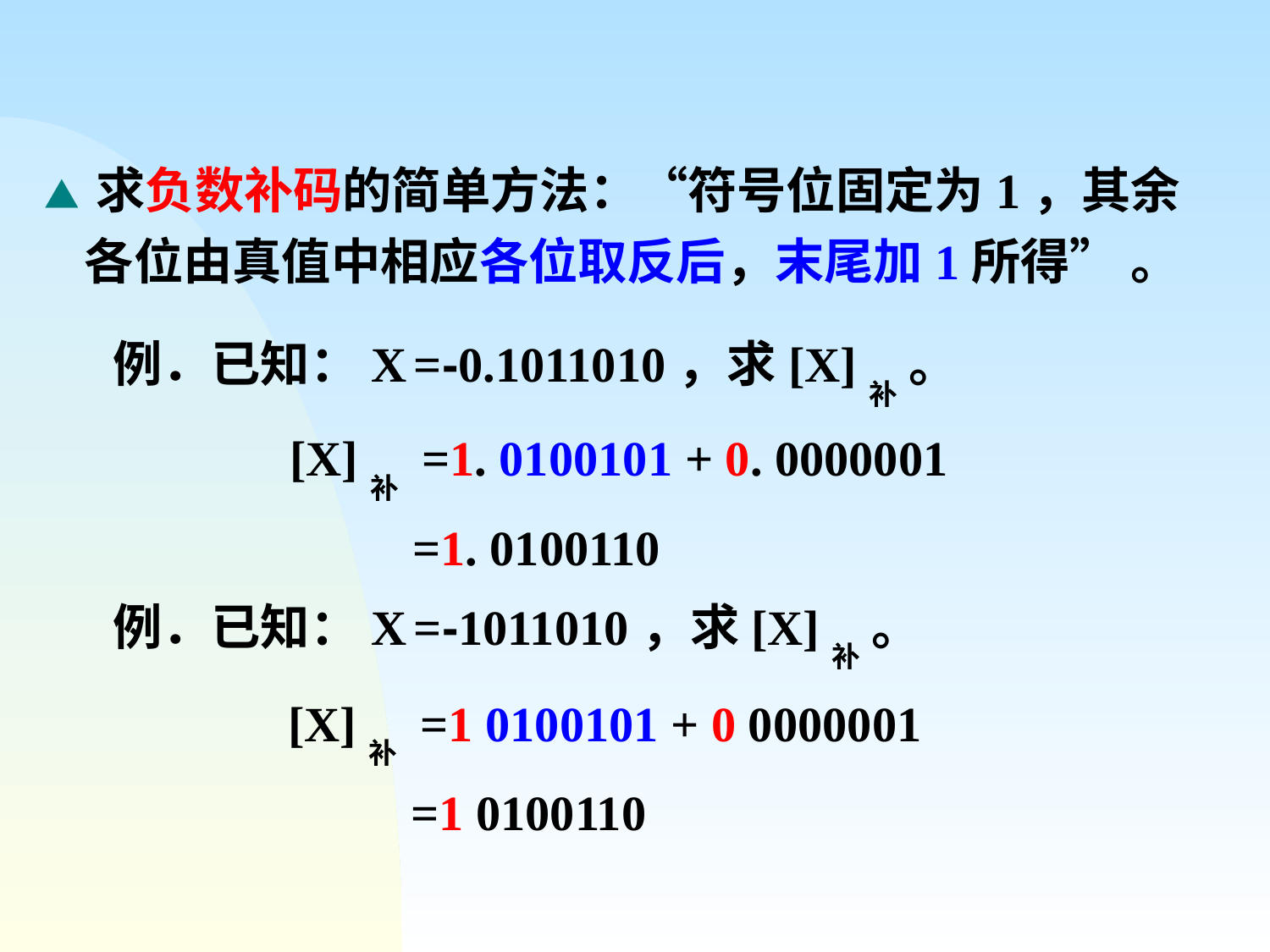

▲ 求负数补码的简单方法：“符号位固定为1，其余各位由真值中相应各位取反后，末尾加1所得” 。
例．已知：X =-0.1011010，求[X]补 。
 [X]补 =1. 0100101 + 0. 0000001
           =1. 0100110
例．已知：X =-1011010，求[X]补 。
[X]补 =1 0100101 + 0 0000001
          =1 0100110
34